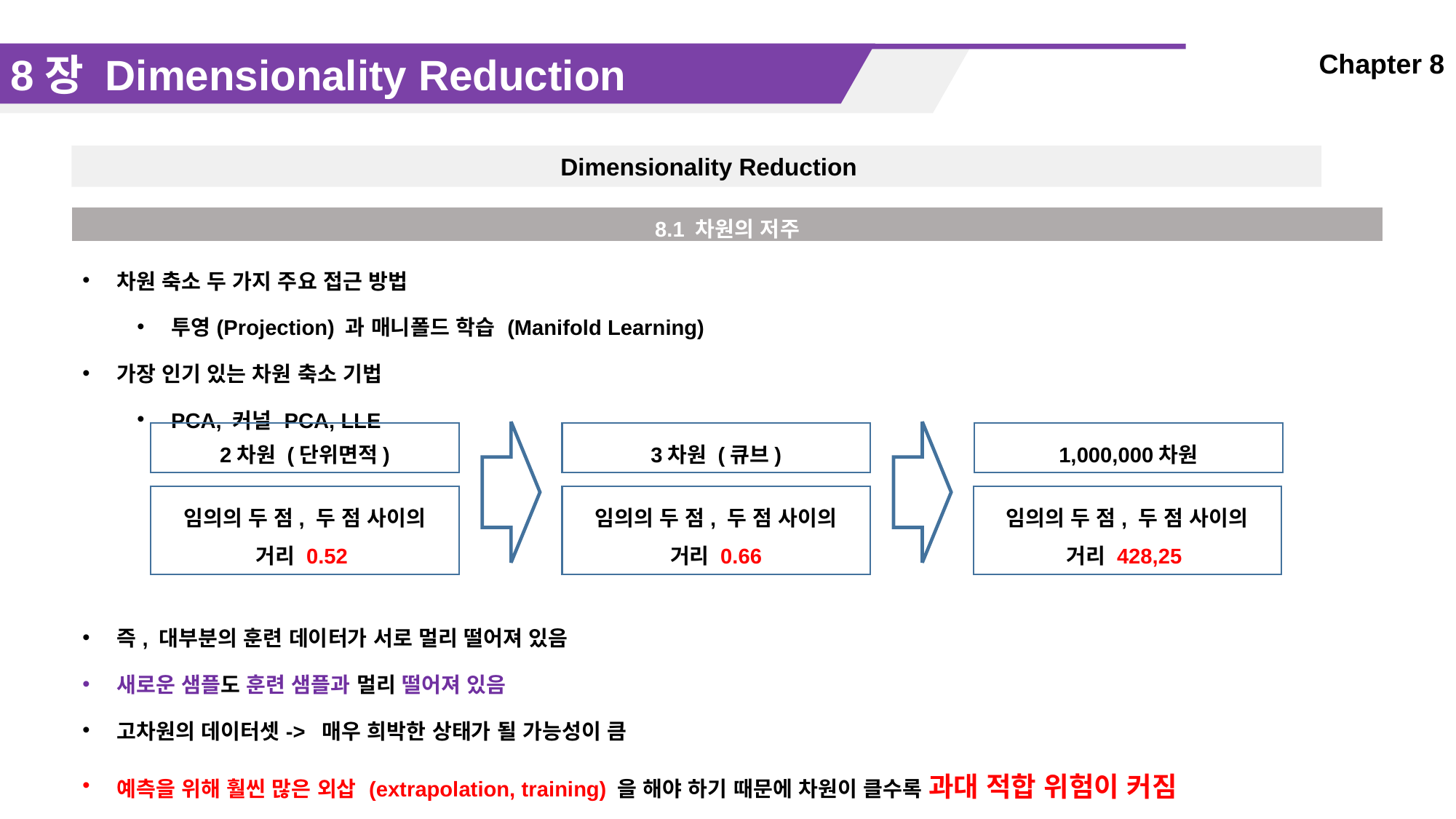

8장 Dimensionality Reduction
Chapter 8

Dimensionality Reduction
| 8.1 차원의 저주 |
| --- |
| 차원 축소 두 가지 주요 접근 방법 투영(Projection) 과 매니폴드 학습 (Manifold Learning) 가장 인기 있는 차원 축소 기법 PCA, 커널 PCA, LLE |

2차원 (단위면적)
3차원 (큐브)
1,000,000차원
임의의 두 점, 두 점 사이의 거리 0.52
임의의 두 점, 두 점 사이의 거리 0.66
임의의 두 점, 두 점 사이의 거리 428,25
| 즉, 대부분의 훈련 데이터가 서로 멀리 떨어져 있음 새로운 샘플도 훈련 샘플과 멀리 떨어져 있음 고차원의 데이터셋-> 매우 희박한 상태가 될 가능성이 큼 예측을 위해 훨씬 많은 외삽 (extrapolation, training) 을 해야 하기 때문에 차원이 클수록 과대 적합 위험이 커짐 1) 훈련 샘플의 밀도가 커지도록 훈련 세트의 크기를 키우거나 (현실적으로 불가능) -> 2) 차원을 줄여야 함 |
| --- |